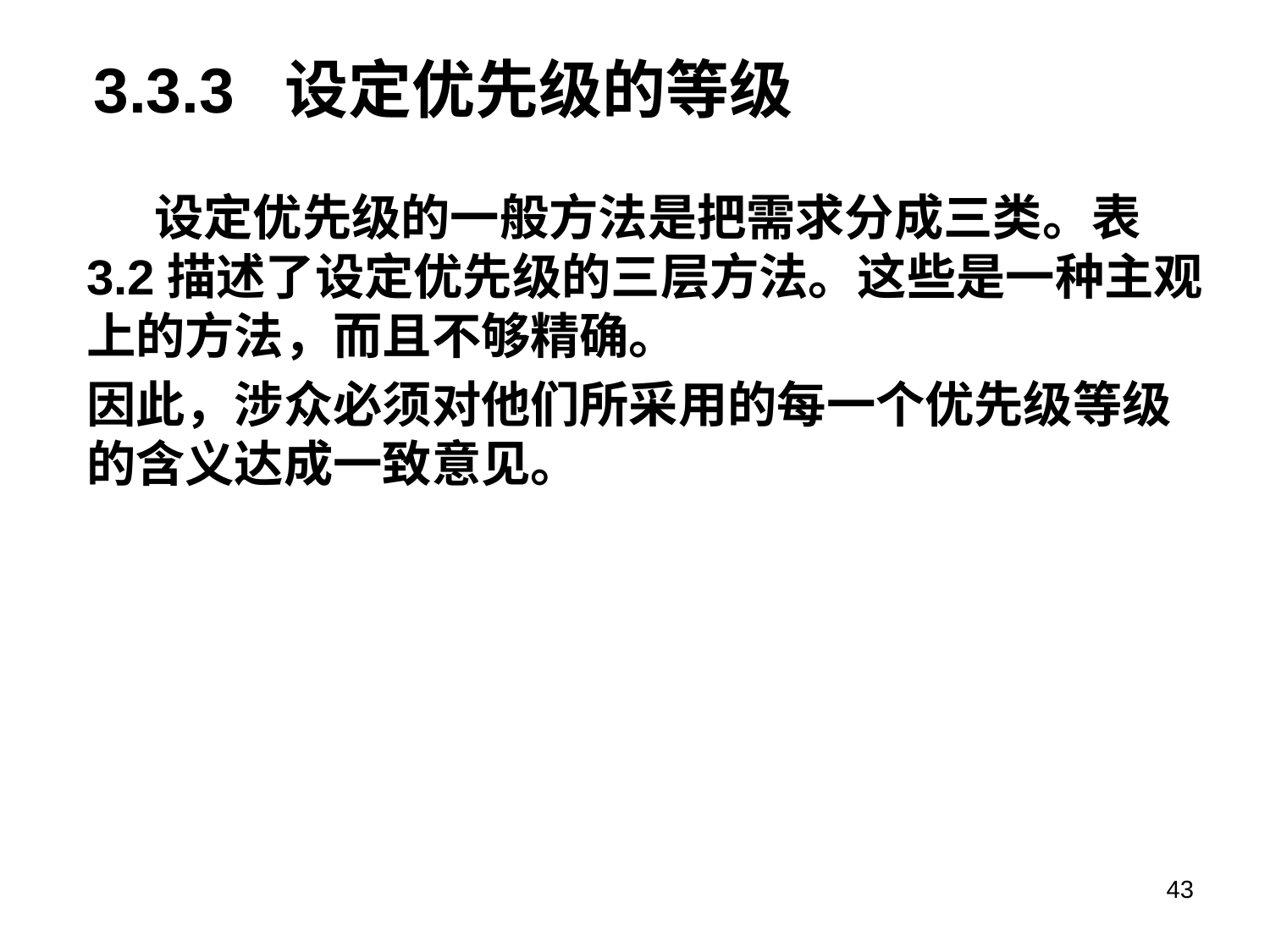

# 3.3.3  设定优先级的等级
     设定优先级的一般方法是把需求分成三类。表3.2描述了设定优先级的三层方法。这些是一种主观上的方法，而且不够精确。
因此，涉众必须对他们所采用的每一个优先级等级的含义达成一致意见。

43